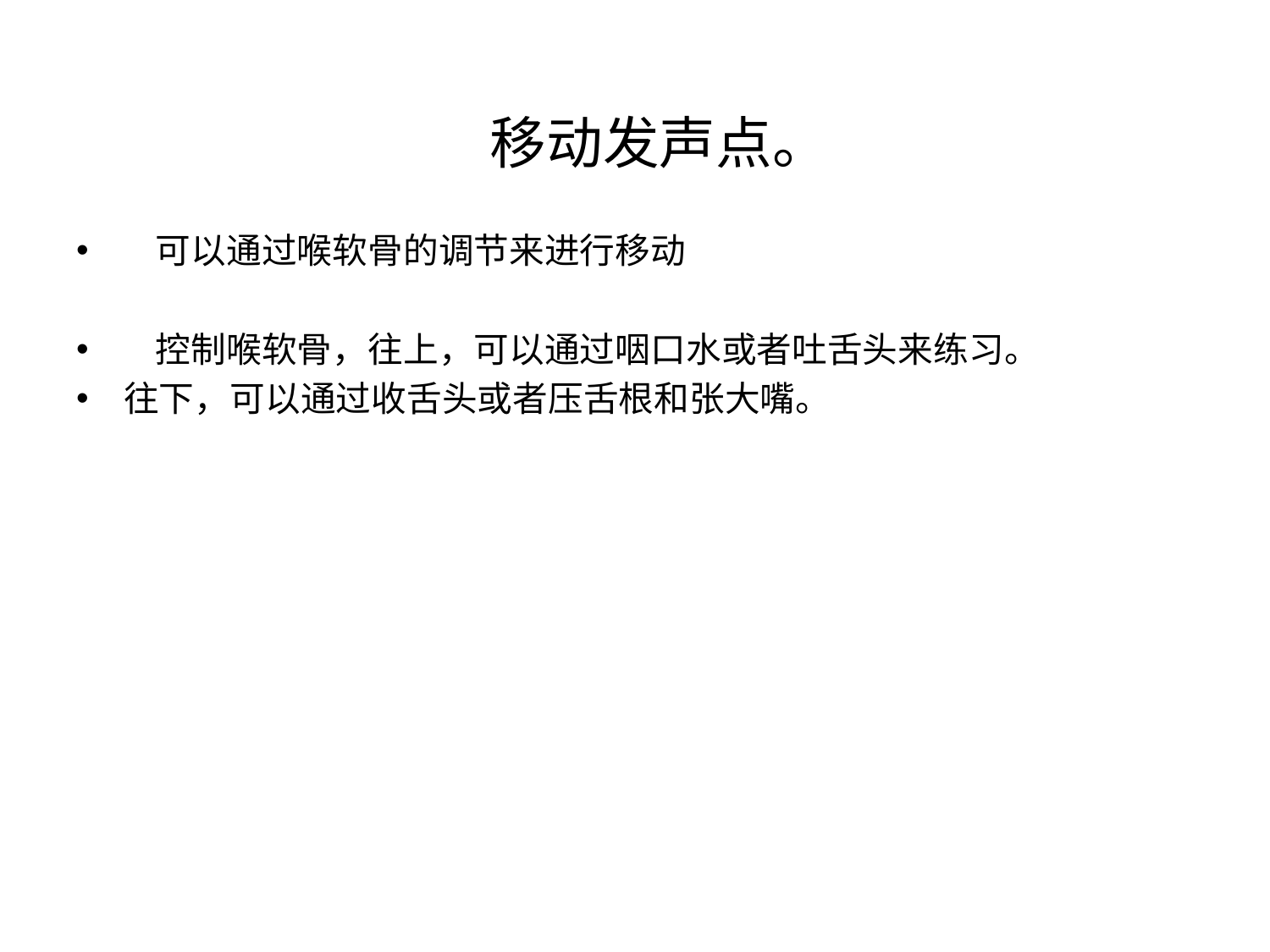

# 移动发声点。
   可以通过喉软骨的调节来进行移动

   控制喉软骨，往上，可以通过咽口水或者吐舌头来练习。
往下，可以通过收舌头或者压舌根和张大嘴。